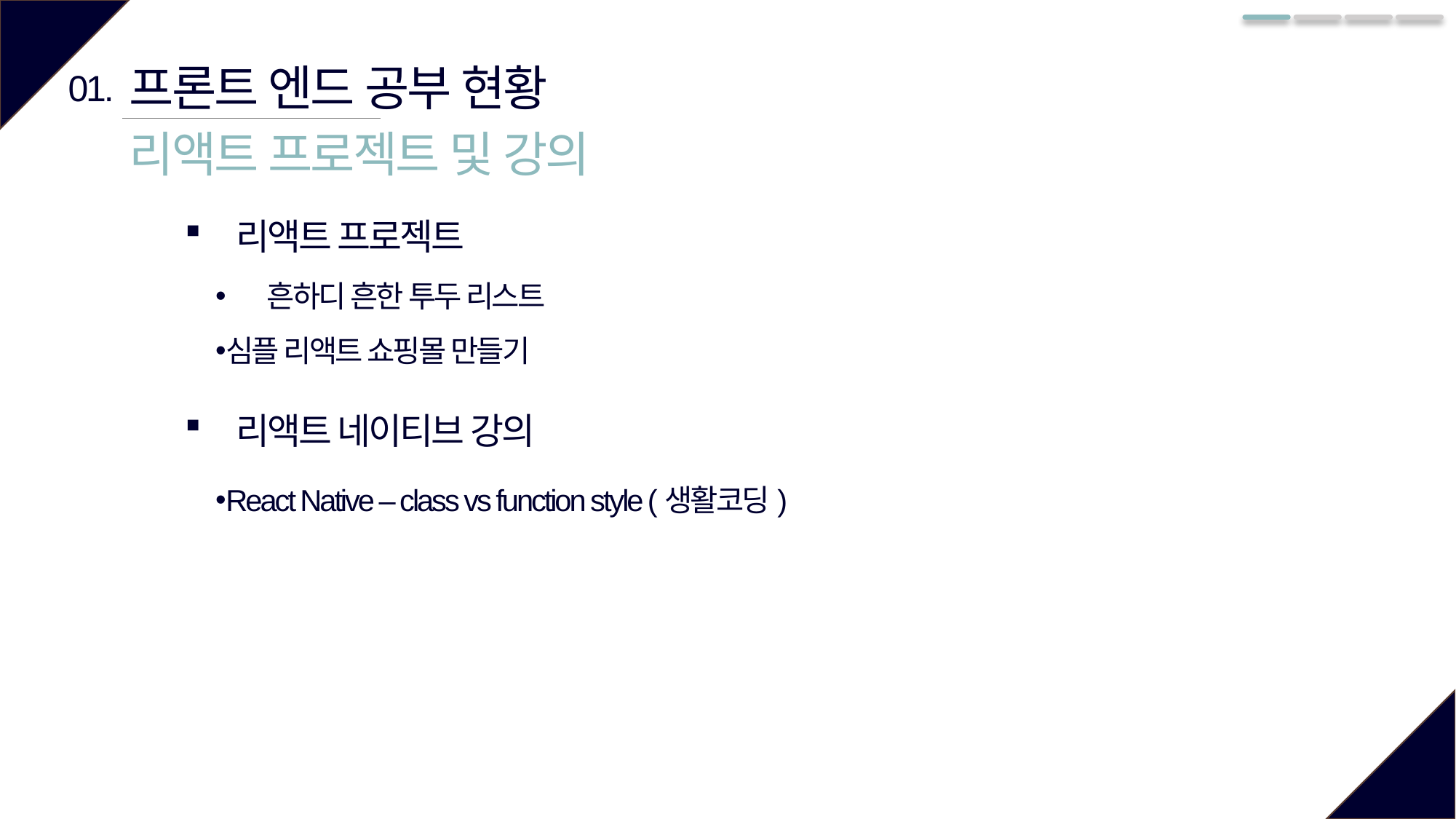

프론트 엔드 공부 현황
01.
리액트 프로젝트 및 강의
리액트 프로젝트
흔하디 흔한 투두 리스트
심플 리액트 쇼핑몰 만들기
리액트 네이티브 강의
React Native – class vs function style (생활코딩)